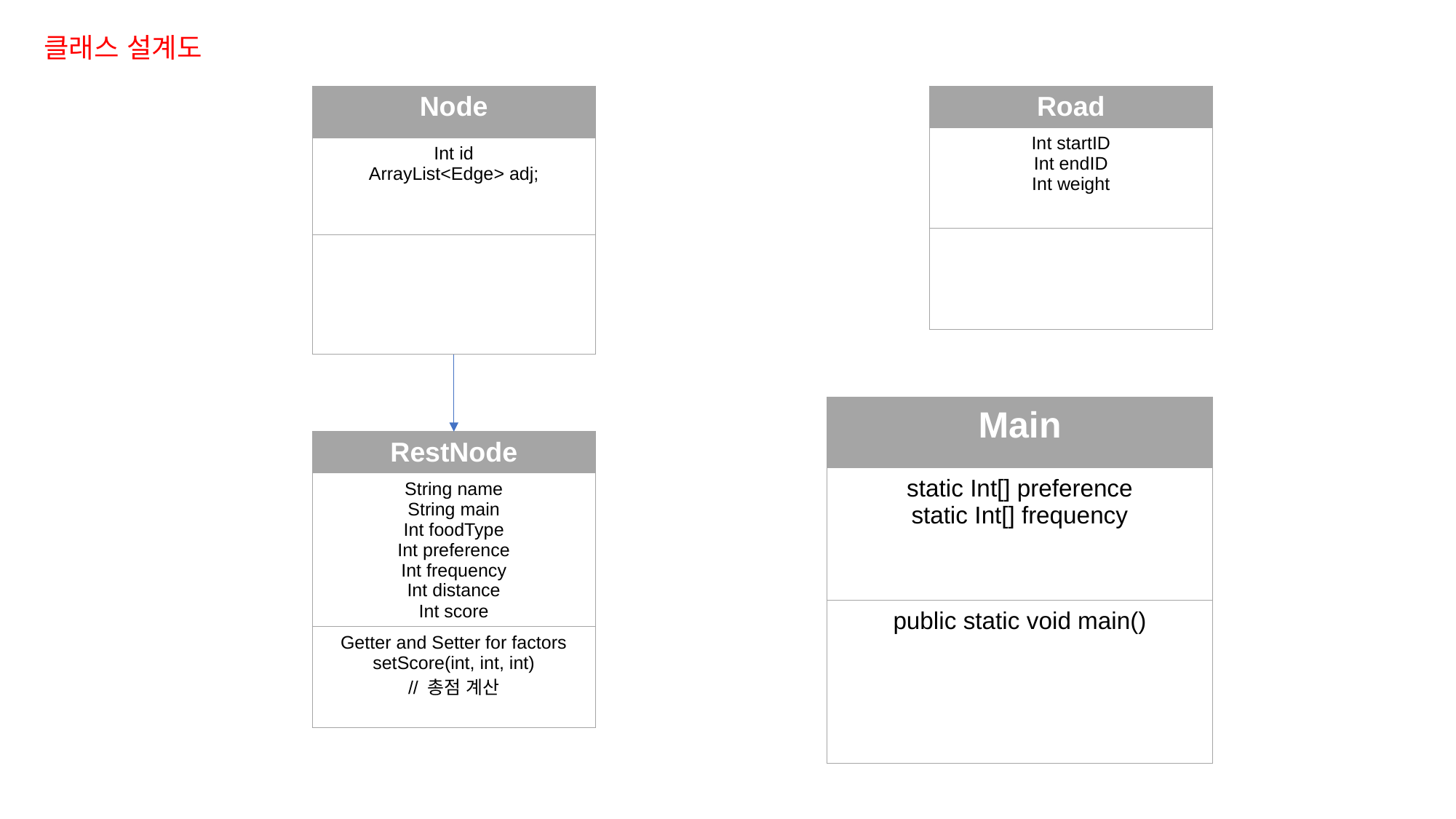

클래스 설계도
| Node |
| --- |
| Int id ArrayList<Edge> adj; |
|  |
| Road |
| --- |
| Int startID Int endID Int weight |
|  |
| Main |
| --- |
| static Int[] preference static Int[] frequency |
| public static void main() |
| RestNode |
| --- |
| String name String main Int foodType Int preference Int frequency Int distance Int score |
| Getter and Setter for factors setScore(int, int, int) // 총점 계산 |